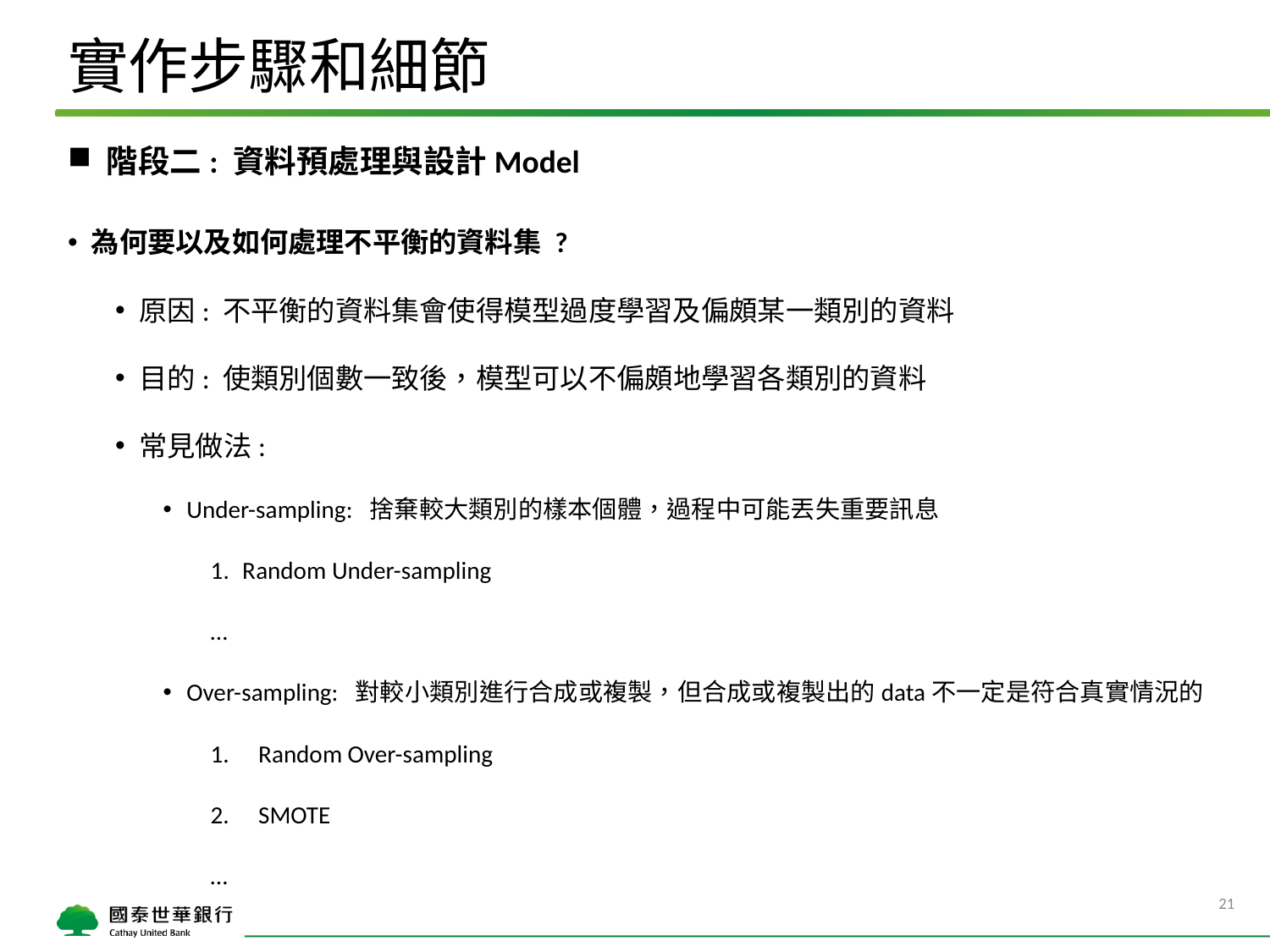

# 實作步驟和細節
 階段二: 資料預處理與設計Model
為何要以及如何處理不平衡的資料集 ?
原因: 不平衡的資料集會使得模型過度學習及偏頗某一類別的資料
目的: 使類別個數一致後，模型可以不偏頗地學習各類別的資料
常見做法:
Under-sampling:  捨棄較大類別的樣本個體，過程中可能丟失重要訊息
Random Under-sampling
…
Over-sampling:  對較小類別進行合成或複製，但合成或複製出的data不一定是符合真實情況的
Random Over-sampling
SMOTE
…
21